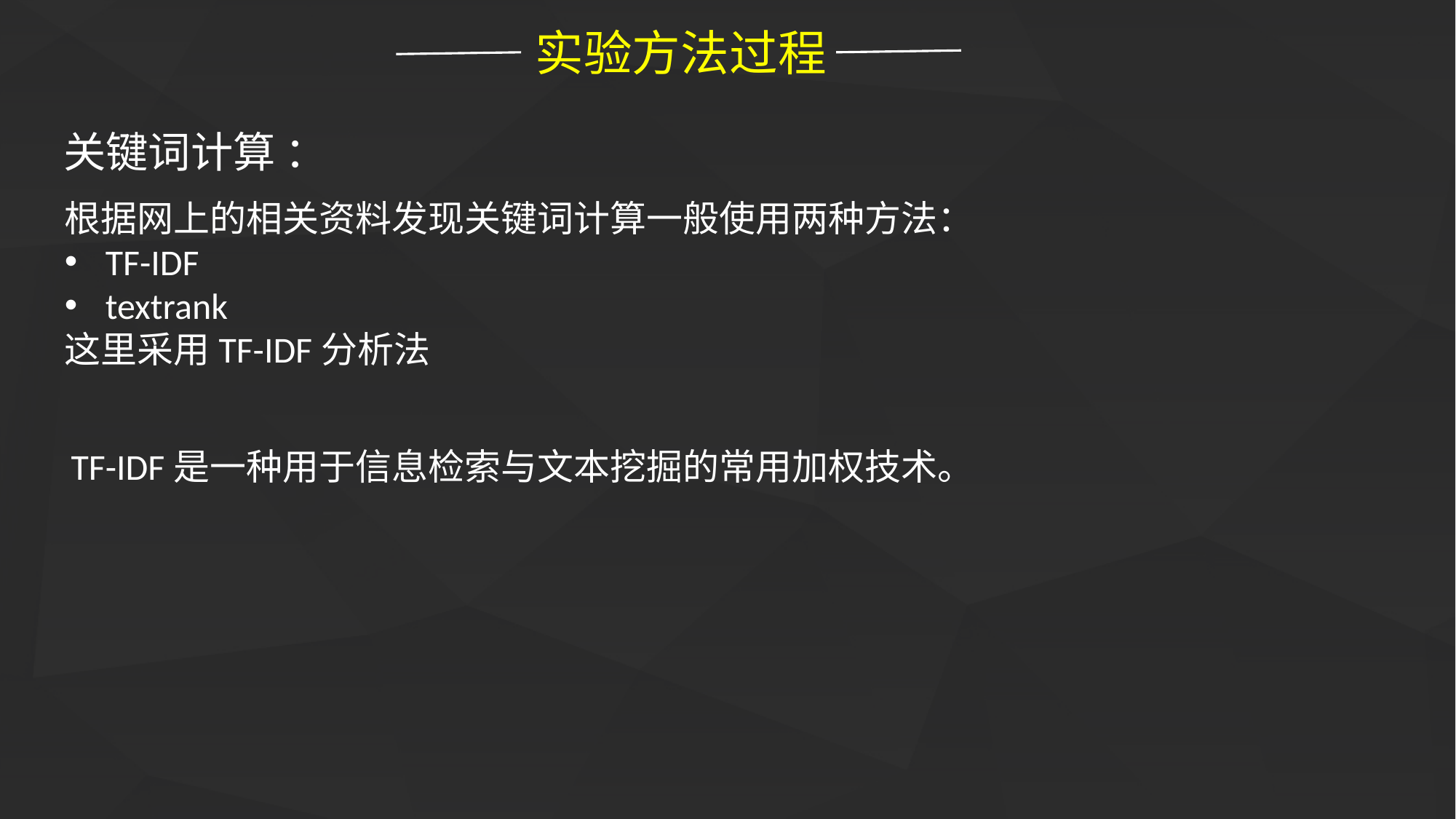

实验方法过程
关键词计算 ：
根据网上的相关资料发现关键词计算一般使用两种方法：
TF-IDF
textrank
这里采用TF-IDF分析法
TF-IDF是一种用于信息检索与文本挖掘的常用加权技术。